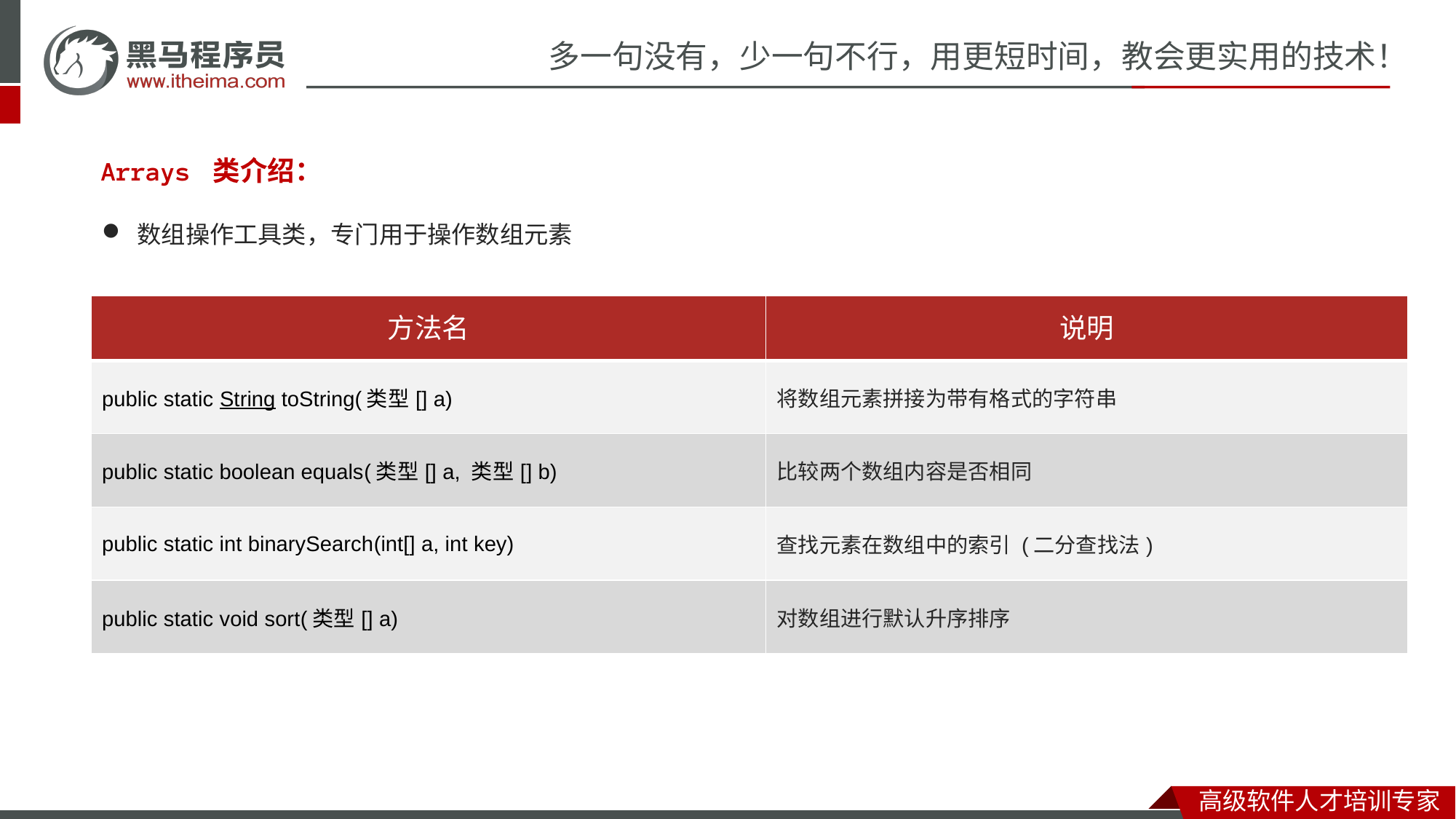

Arrays 类介绍：
 数组操作工具类，专门用于操作数组元素
| 方法名 | 说明 |
| --- | --- |
| public static String toString​(类型[] a) | 将数组元素拼接为带有格式的字符串 |
| public static boolean equals​(类型[] a, 类型[] b) | 比较两个数组内容是否相同 |
| public static int binarySearch​(int[] a, int key) | 查找元素在数组中的索引 (二分查找法) |
| public static void sort​(类型[] a) | 对数组进行默认升序排序 |